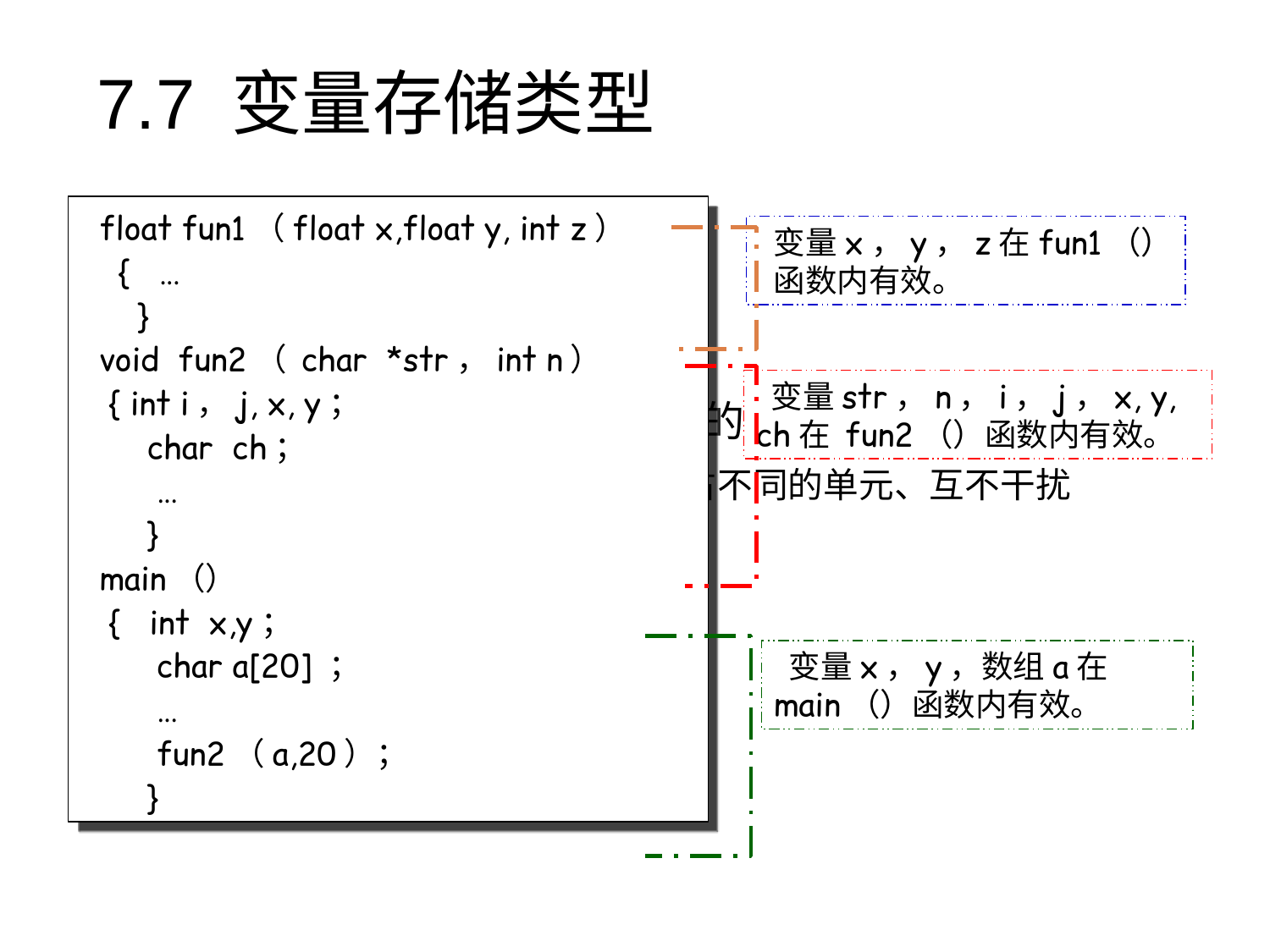

# 7.7 变量存储类型
局部变量
使用要点
不同函数中可使用相同名字的局部变量
代表不同的对象、在内存中占不同的单元、互不干扰
例如：
  float fun1（float x,float y, int z）
    {   …
      }
  void  fun2（ char  *str，int n）
   { int i，j, x, y；
       char  ch；
        …
       }
  main（）
   {   int  x,y；
        char a[20] ；
        …
        fun2（a,20）；
       }
 变量x，y，z在fun1（）
 函数内有效。

 变量str，n，i，j，x, y,  ch在 fun2（）函数内有效。

 变量x，y，数组a在main（）函数内有效。